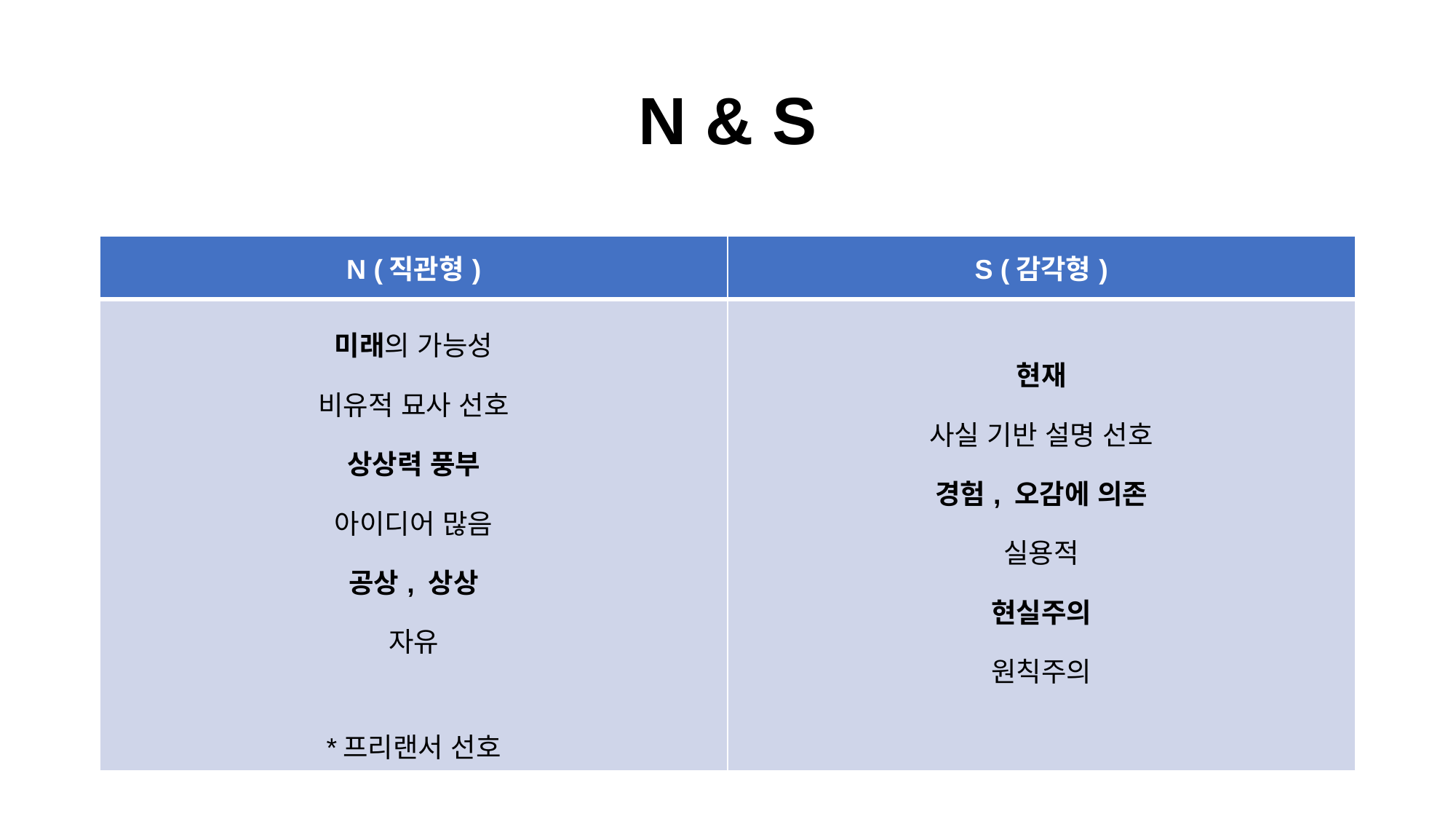

# N & S
| N (직관형) | S (감각형) |
| --- | --- |
| 미래의 가능성 비유적 묘사 선호 상상력 풍부 아이디어 많음 공상, 상상 자유 \*프리랜서 선호 | 현재 사실 기반 설명 선호 경험, 오감에 의존 실용적 현실주의 원칙주의 |